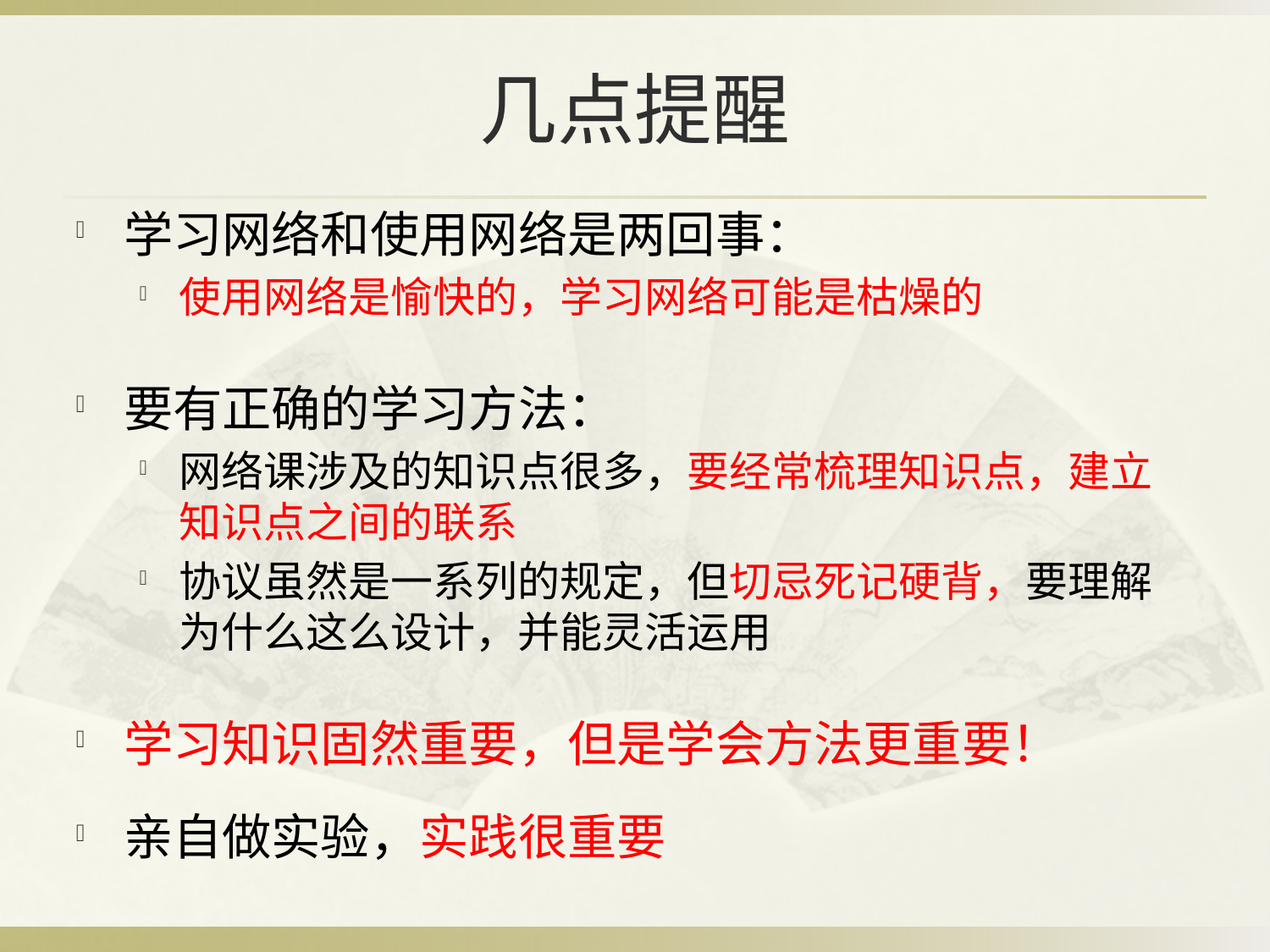

# 几点提醒
学习网络和使用网络是两回事：
使用网络是愉快的，学习网络可能是枯燥的

要有正确的学习方法：
网络课涉及的知识点很多，要经常梳理知识点，建立知识点之间的联系
协议虽然是一系列的规定，但切忌死记硬背，要理解为什么这么设计，并能灵活运用

学习知识固然重要，但是学会方法更重要！

亲自做实验，实践很重要